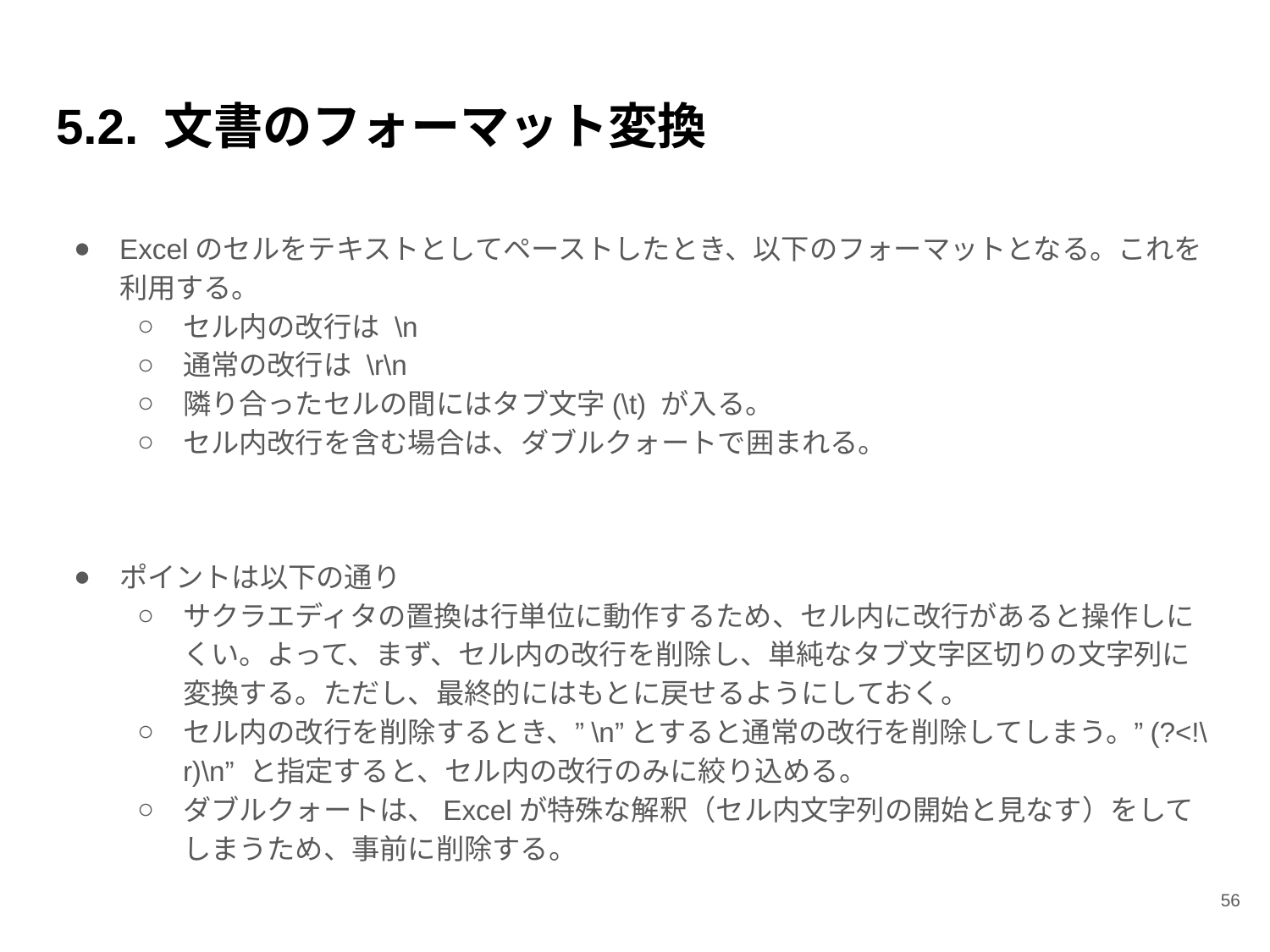

# 5.2. 文書のフォーマット変換
Excelのセルをテキストとしてペーストしたとき、以下のフォーマットとなる。これを利用する。
セル内の改行は \n
通常の改行は \r\n
隣り合ったセルの間にはタブ文字(\t) が入る。
セル内改行を含む場合は、ダブルクォートで囲まれる。

ポイントは以下の通り
サクラエディタの置換は行単位に動作するため、セル内に改行があると操作しにくい。よって、まず、セル内の改行を削除し、単純なタブ文字区切りの文字列に変換する。ただし、最終的にはもとに戻せるようにしておく。
セル内の改行を削除するとき、”\n”とすると通常の改行を削除してしまう。”(?<!\r)\n” と指定すると、セル内の改行のみに絞り込める。
ダブルクォートは、Excelが特殊な解釈（セル内文字列の開始と見なす）をしてしまうため、事前に削除する。

56